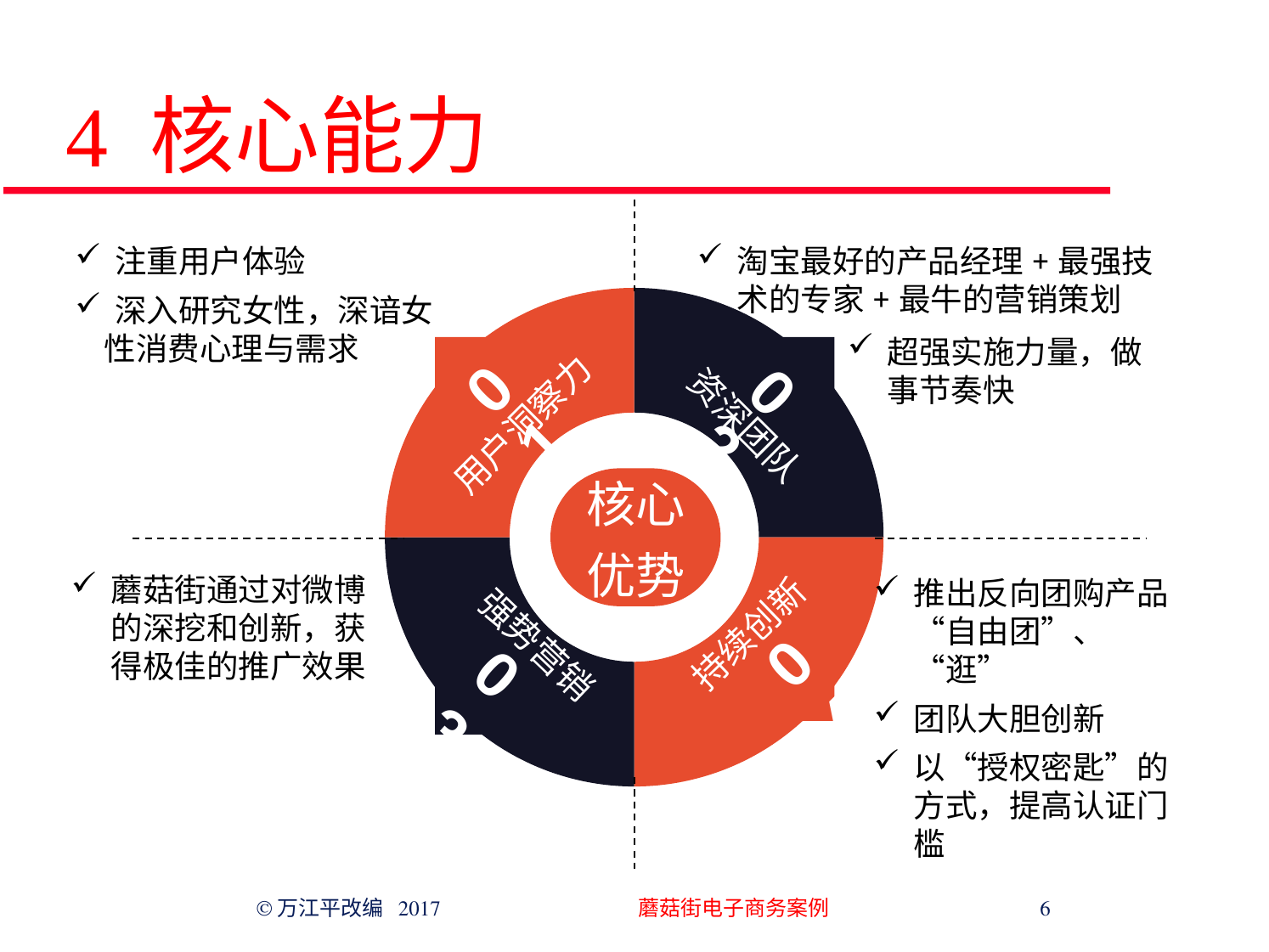

# 4 核心能力
注重用户体验
深入研究女性，深谙女
   性消费心理与需求
淘宝最好的产品经理+最强技术的专家+最牛的营销策划

### Chart

| Category | 销售额 |
|---|---|
| 第一季度 | 30.0 |
| 第二季度 | 30.0 |
| 第三季度 | 30.0 |
| 第四季度 | 30.0 |

01
02
用户洞察力
资深团队
持续创新
强势营销
04
03

超强实施力量，做事节奏快
蘑菇街通过对微博的深挖和创新，获得极佳的推广效果
推出反向团购产品“自由团”、“逛”
团队大胆创新
以“授权密匙”的方式，提高认证门槛